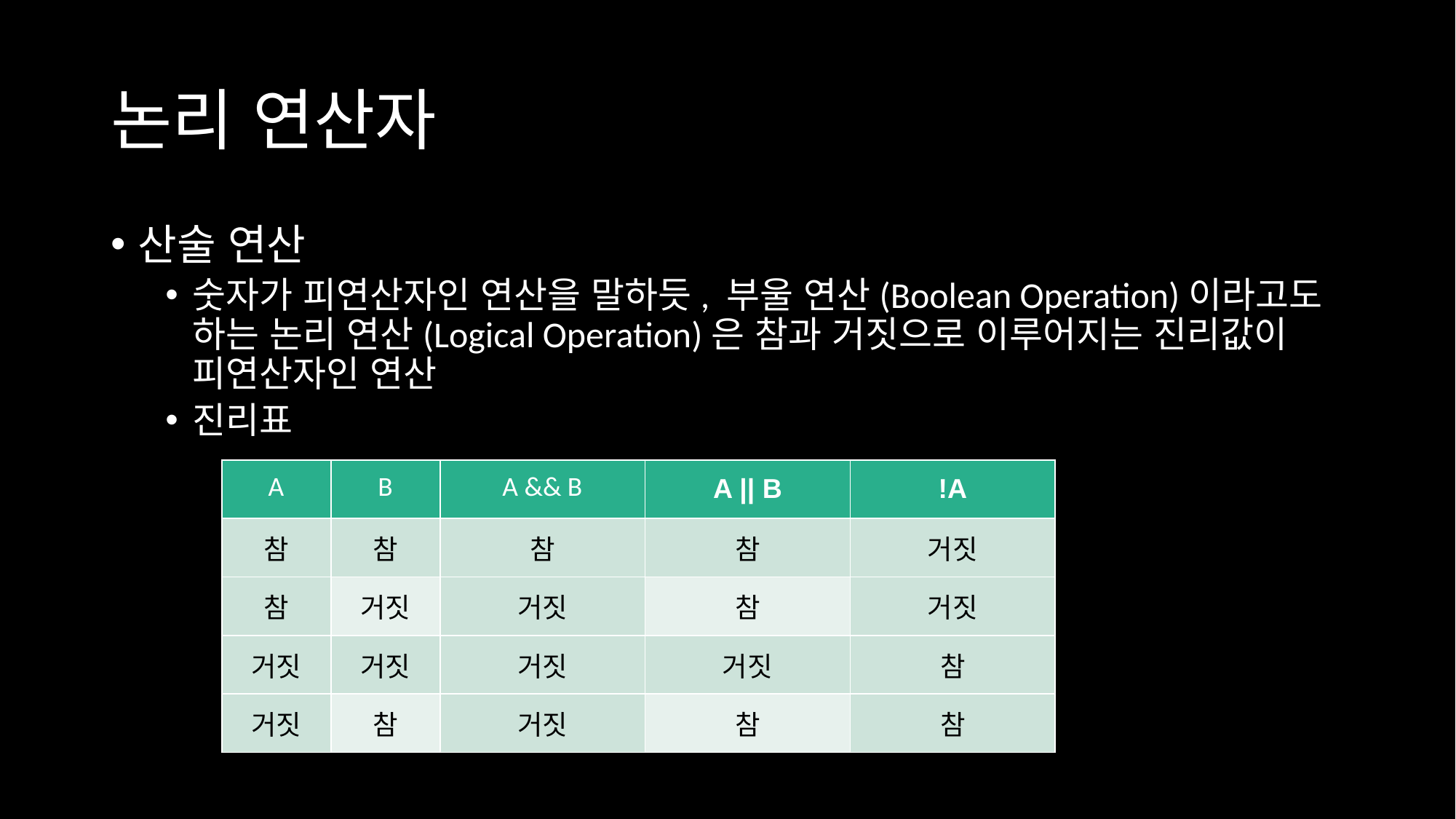

# 논리 연산자
산술 연산
숫자가 피연산자인 연산을 말하듯, 부울 연산(Boolean Operation)이라고도 하는 논리 연산(Logical Operation)은 참과 거짓으로 이루어지는 진리값이 피연산자인 연산
진리표

| A | B | A && B | A || B | !A |
| --- | --- | --- | --- | --- |
| 참 | 참 | 참 | 참 | 거짓 |
| 참 | 거짓 | 거짓 | 참 | 거짓 |
| 거짓 | 거짓 | 거짓 | 거짓 | 참 |
| 거짓 | 참 | 거짓 | 참 | 참 |